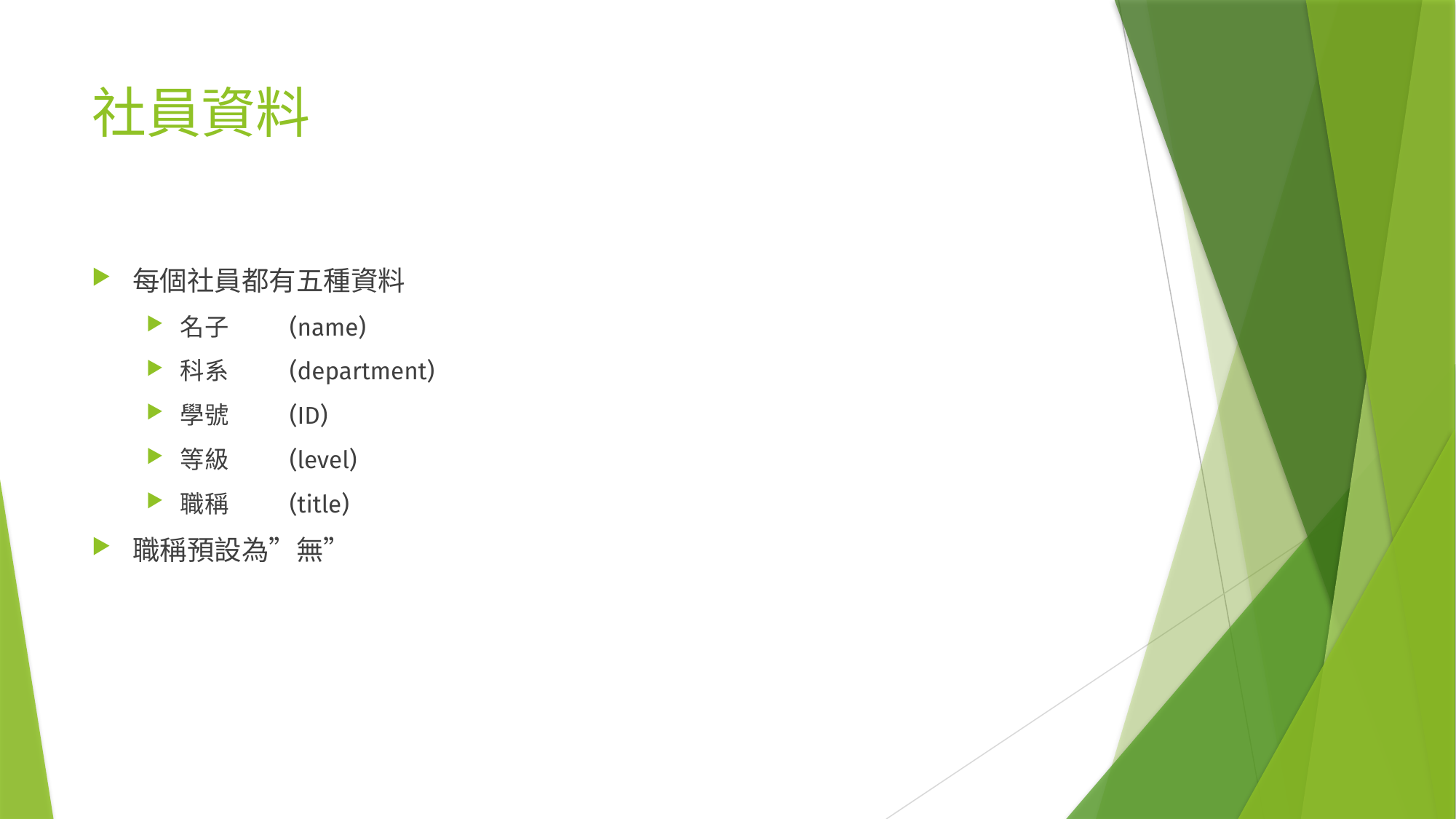

# 社員資料
每個社員都有五種資料
名子	(name)
科系	(department)
學號	(ID)
等級	(level)
職稱	(title)
職稱預設為”無”